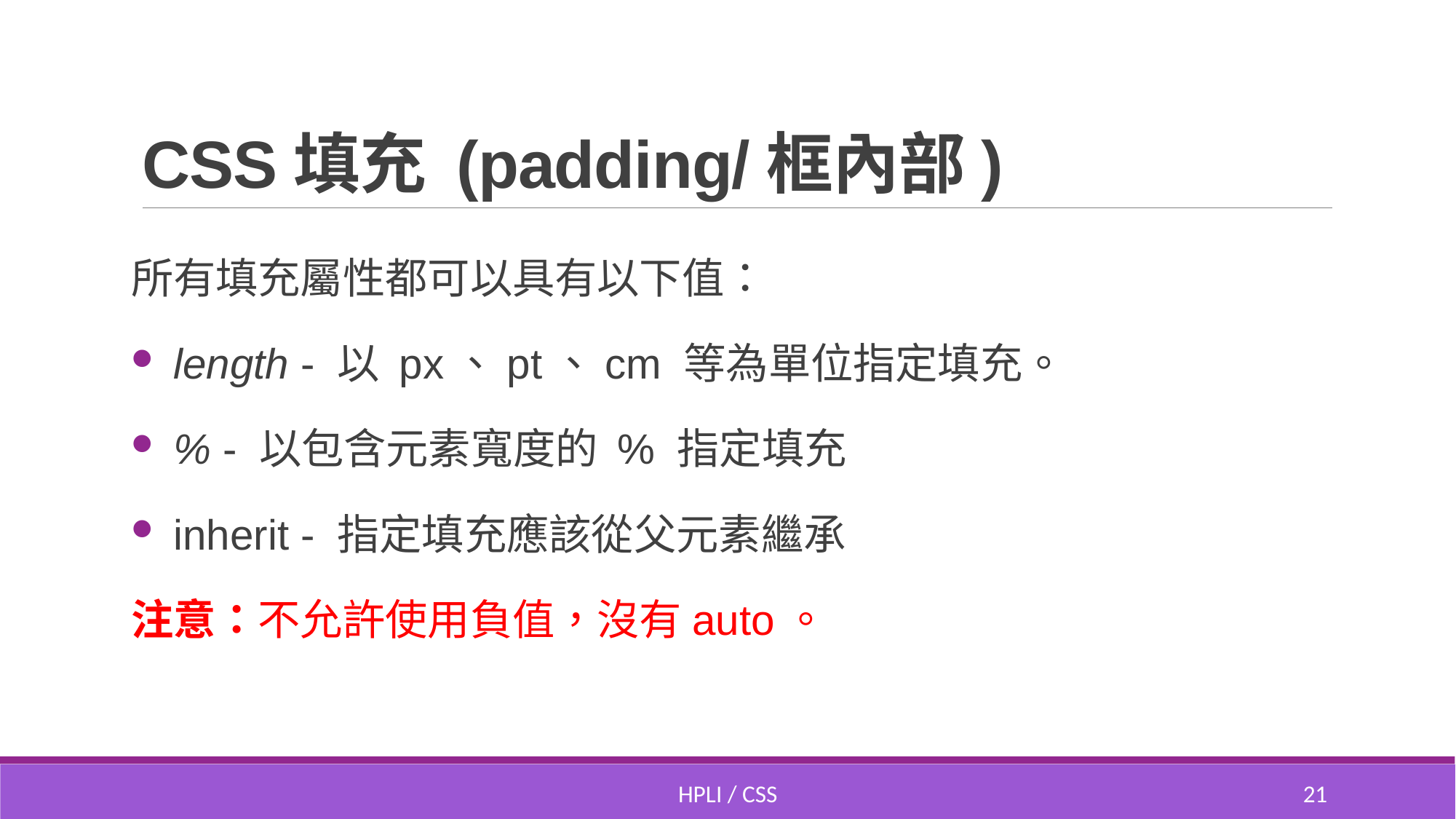

# CSS填充 (padding/框內部)
所有填充屬性都可以具有以下值：
length - 以 px、pt、cm 等為單位指定填充。
% - 以包含元素寬度的 % 指定填充
inherit - 指定填充應該從父元素繼承
注意：不允許使用負值，沒有auto。

HPLI / CSS
21